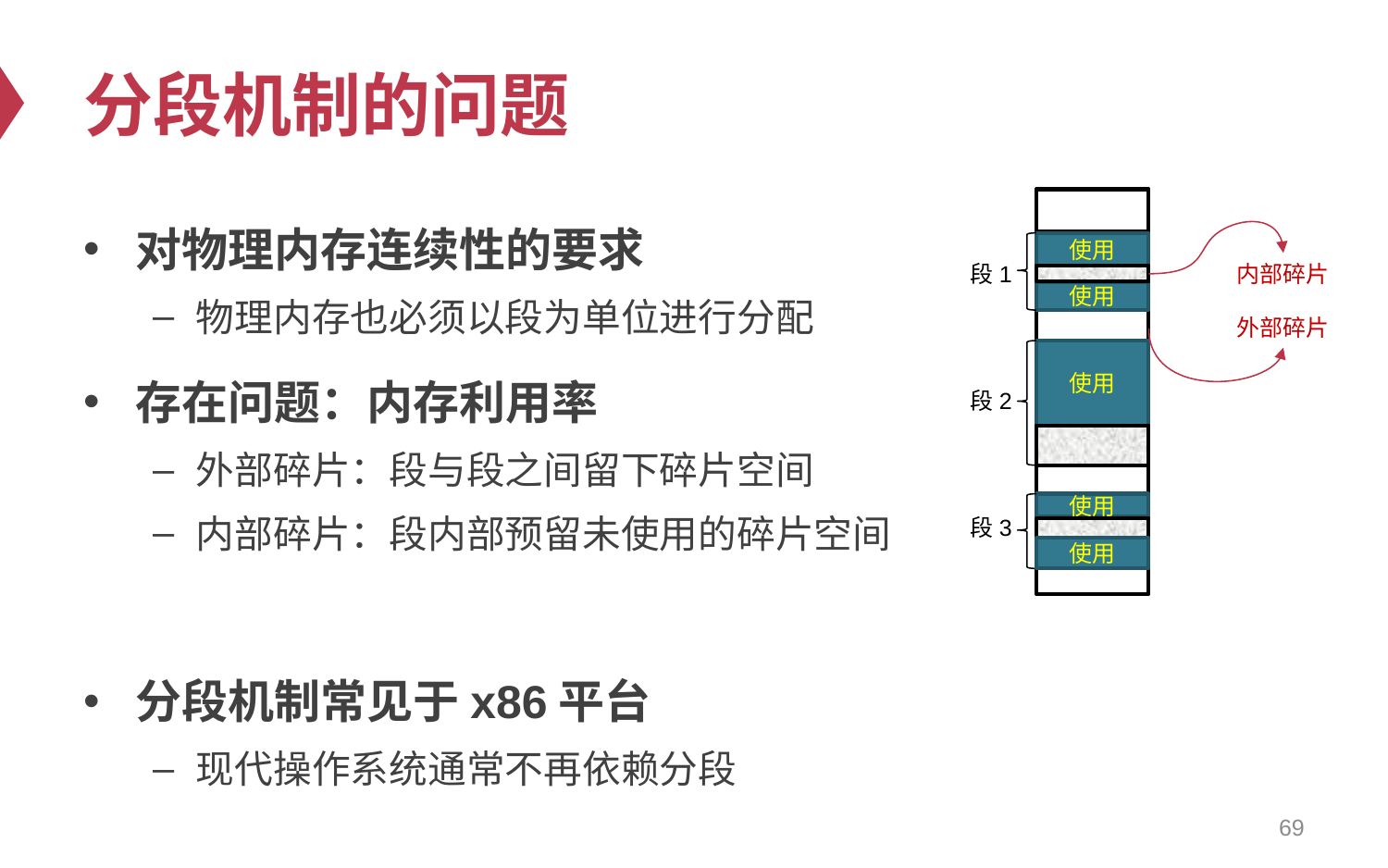

# 分段机制的问题

对物理内存连续性的要求
物理内存也必须以段为单位进行分配
存在问题：内存利用率
外部碎片：段与段之间留下碎片空间
内部碎片：段内部预留未使用的碎片空间

分段机制常见于x86平台
现代操作系统通常不再依赖分段

使用
段1
内部碎片

使用
外部碎片

使用
段2

使用
段3

使用
69